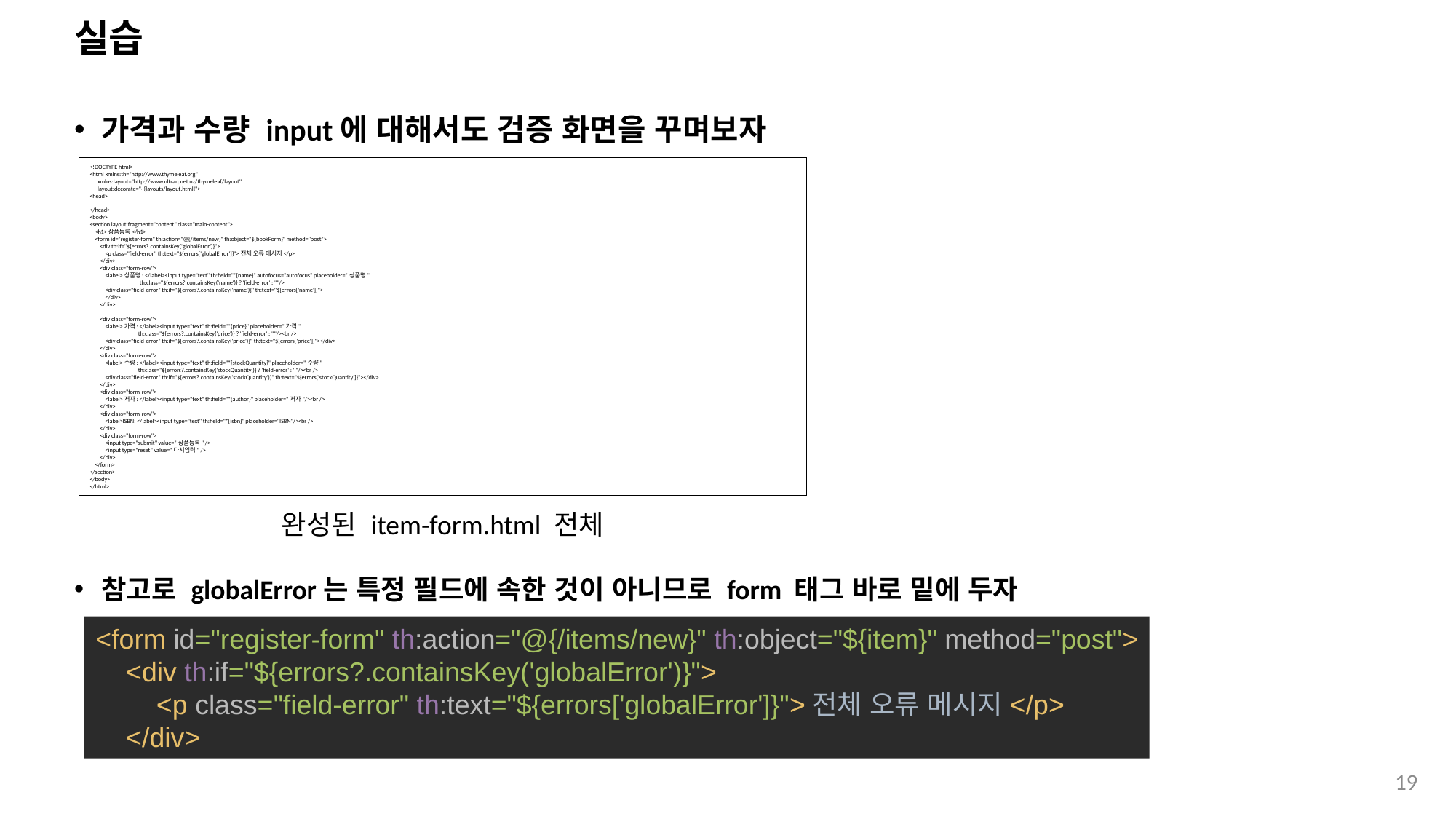

# 실습
가격과 수량 input에 대해서도 검증 화면을 꾸며보자

참고로 globalError는 특정 필드에 속한 것이 아니므로 form 태그 바로 밑에 두자
<!DOCTYPE html>
<html xmlns:th="http://www.thymeleaf.org"
      xmlns:layout="http://www.ultraq.net.nz/thymeleaf/layout"
      layout:decorate="~{layouts/layout.html}">
<head>

</head>
<body>
<section layout:fragment="content" class="main-content">
    <h1>상품등록</h1>
    <form id="register-form" th:action="@{/items/new}" th:object="${bookForm}" method="post">
        <div th:if="${errors?.containsKey('globalError')}">
            <p class="field-error" th:text="${errors['globalError']}">전체 오류 메시지</p>
        </div>
        <div class="form-row">
            <label>상품명: </label><input type="text" th:field="*{name}" autofocus="autofocus" placeholder="상품명"
                                       th:class="${errors?.containsKey('name')} ? 'field-error' : ''"/>
            <div class="field-error" th:if="${errors?.containsKey('name')}" th:text="${errors['name']}">
            </div>
        </div>

        <div class="form-row">
            <label>가격: </label><input type="text" th:field="*{price}" placeholder="가격"
                                      th:class="${errors?.containsKey('price')} ? 'field-error' : ''"/><br />
            <div class="field-error" th:if="${errors?.containsKey('price')}" th:text="${errors['price']}"></div>
        </div>
        <div class="form-row">
            <label>수량: </label><input type="text" th:field="*{stockQuantity}" placeholder="수량"
                                      th:class="${errors?.containsKey('stockQuantity')} ? 'field-error' : ''"/><br />
            <div class="field-error" th:if="${errors?.containsKey('stockQuantity')}" th:text="${errors['stockQuantity']}"></div>
        </div>
        <div class="form-row">
            <label>저자: </label><input type="text" th:field="*{author}" placeholder="저자"/><br />
        </div>
        <div class="form-row">
            <label>ISBN: </label><input type="text" th:field="*{isbn}" placeholder="ISBN"/><br />
        </div>
        <div class="form-row">
            <input type="submit" value="상품등록" />
            <input type="reset" value="다시입력" />
        </div>
    </form>
</section>
</body>
</html>
완성된 item-form.html 전체
<form id="register-form" th:action="@{/items/new}" th:object="${item}" method="post">
    <div th:if="${errors?.containsKey('globalError')}">
        <p class="field-error" th:text="${errors['globalError']}">전체 오류 메시지</p>
    </div>
19